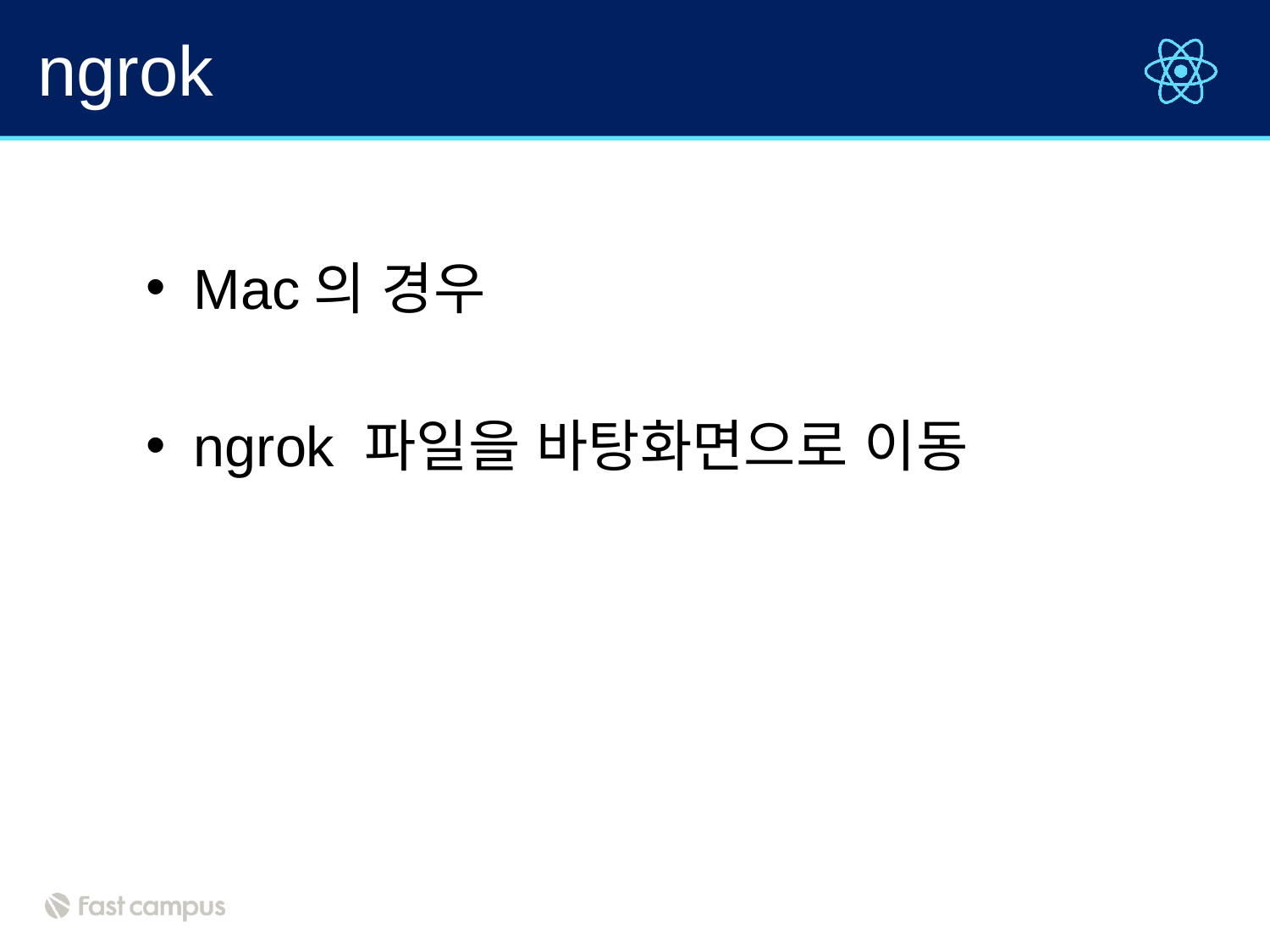

# ngrok
Mac의 경우

ngrok 파일을 바탕화면으로 이동